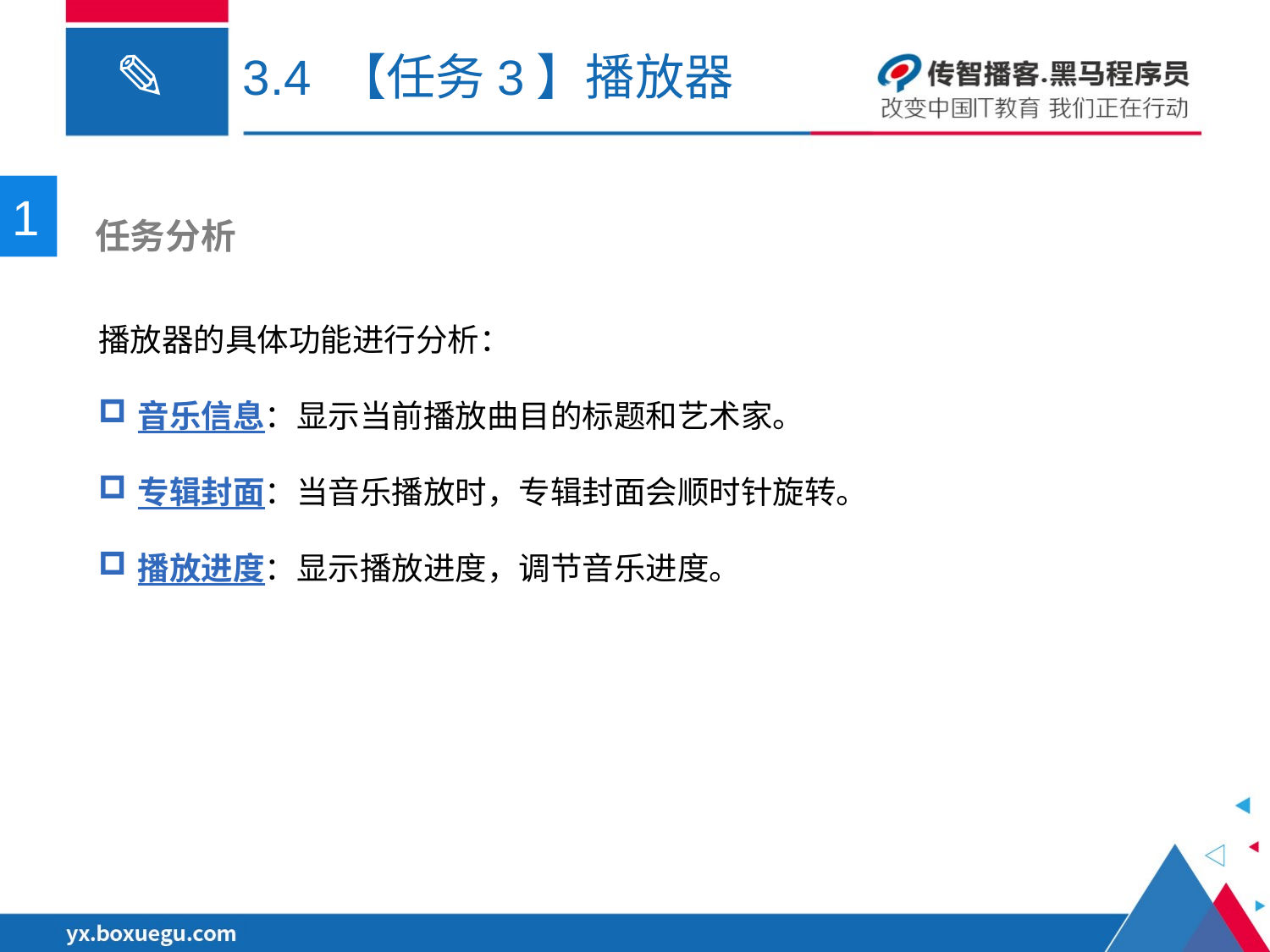

# 3.4 【任务3】播放器

1
  任务分析
播放器的具体功能进行分析：
音乐信息：显示当前播放曲目的标题和艺术家。
专辑封面：当音乐播放时，专辑封面会顺时针旋转。
播放进度：显示播放进度，调节音乐进度。